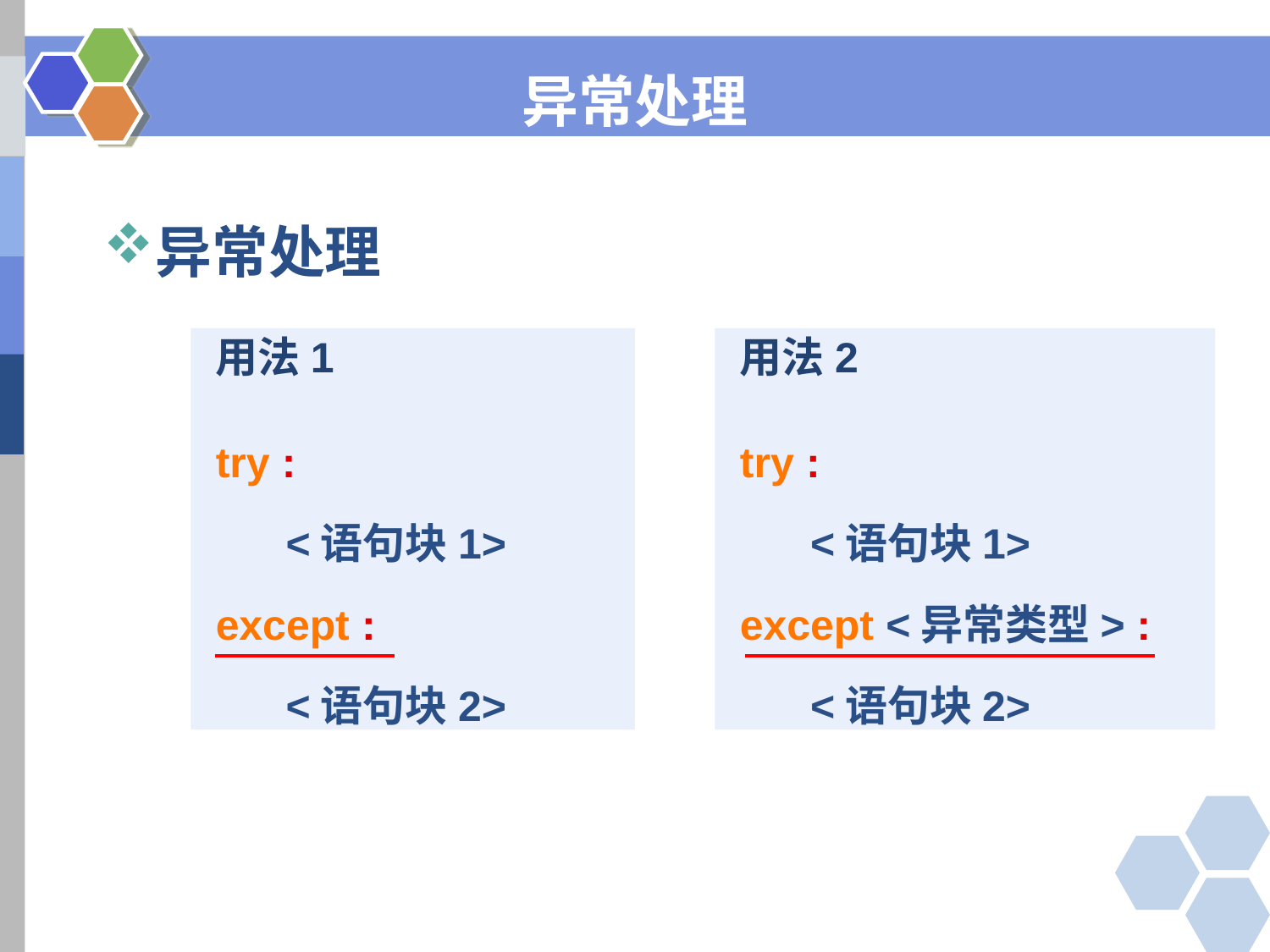

异常处理

异常处理
用法2

try :
<语句块1>
except <异常类型> :
<语句块2>
用法1

try :
<语句块1>
except :
<语句块2>